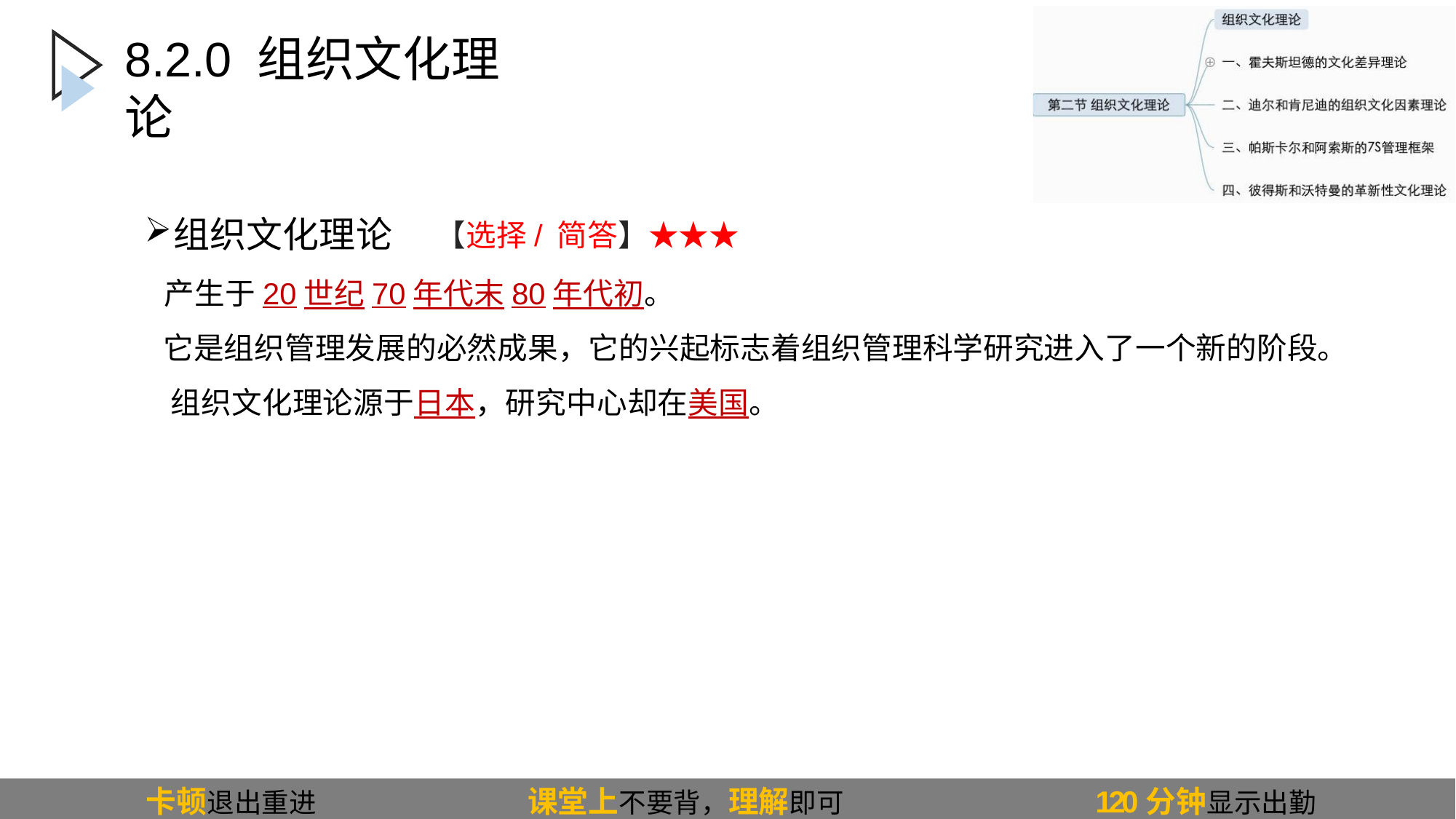

# 8.2.0 组织文化理论
组织文化理论
【选择/简答】★★★
产生于20世纪70年代末80年代初。
它是组织管理发展的必然成果，它的兴起标志着组织管理科学研究进入了一个新的阶段。 组织文化理论源于日本，研究中心却在美国。
卡顿退出重进
课堂上不要背，理解即可
120分钟显示出勤